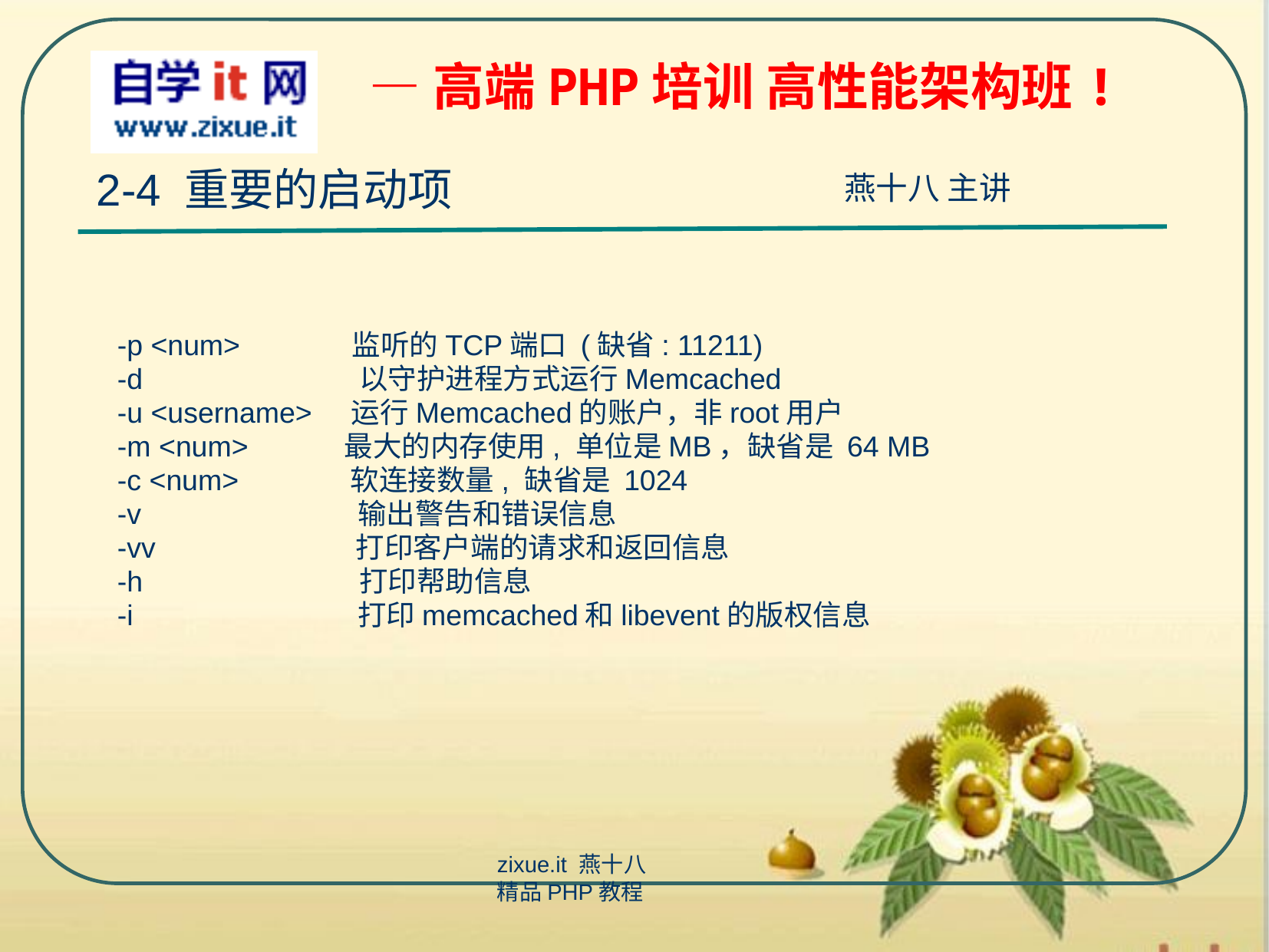

2-4 重要的启动项
-p <num>             监听的TCP端口 (缺省: 11211)
-d                          以守护进程方式运行Memcached
-u <username>    运行Memcached的账户，非root用户
-m <num>           最大的内存使用, 单位是MB，缺省是 64 MB
-c <num>             软连接数量, 缺省是 1024
-v                          输出警告和错误信息
-vv                        打印客户端的请求和返回信息
-h                          打印帮助信息
-i                           打印memcached和libevent的版权信息
zixue.it 燕十八
精品PHP教程